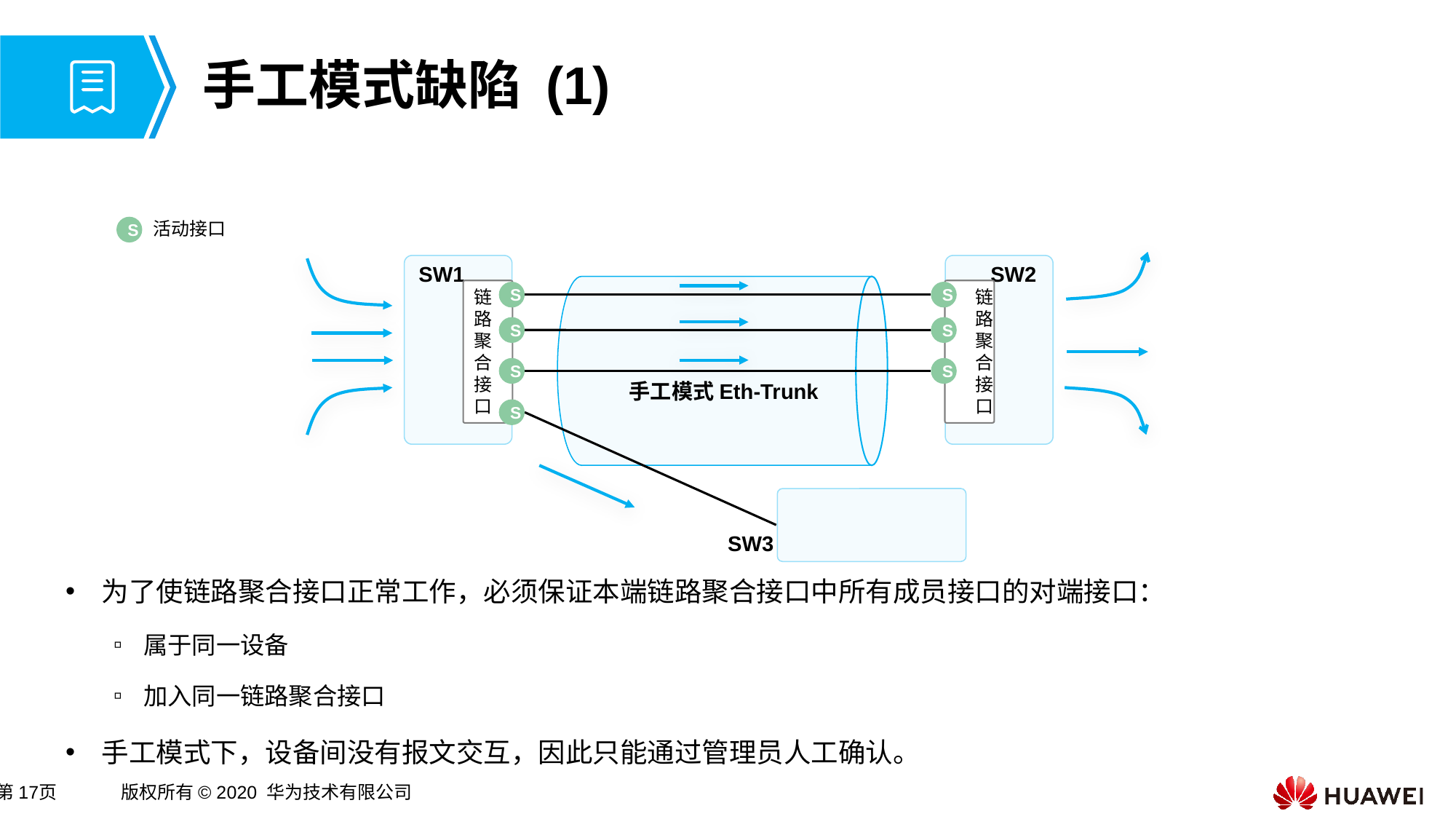

# 手工模式缺陷 (1)
活动接口
S

SW2
SW1

链路聚合接口
链路聚合接口

S
S
S
S
S
S
手工模式Eth-Trunk

S

SW3
为了使链路聚合接口正常工作，必须保证本端链路聚合接口中所有成员接口的对端接口：
属于同一设备
加入同一链路聚合接口
手工模式下，设备间没有报文交互，因此只能通过管理员人工确认。